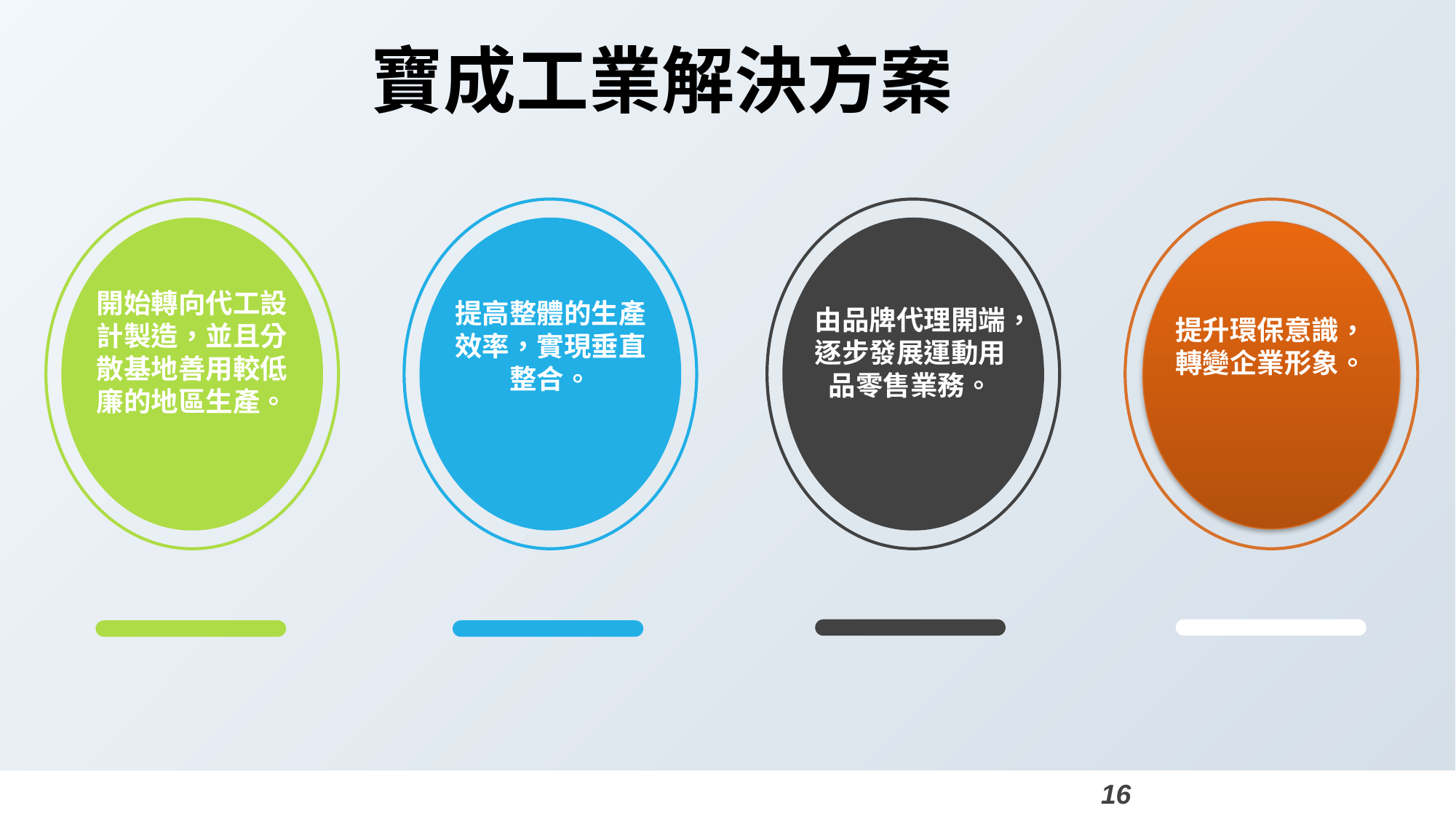

寶成工業解決方案

開始轉向代工設計製造，並且分散基地善用較低廉的地區生產。
提高整體的生產效率，實現垂直整合。
由品牌代理開端，逐步發展運動用品零售業務。
提升環保意識，轉變企業形象。

16